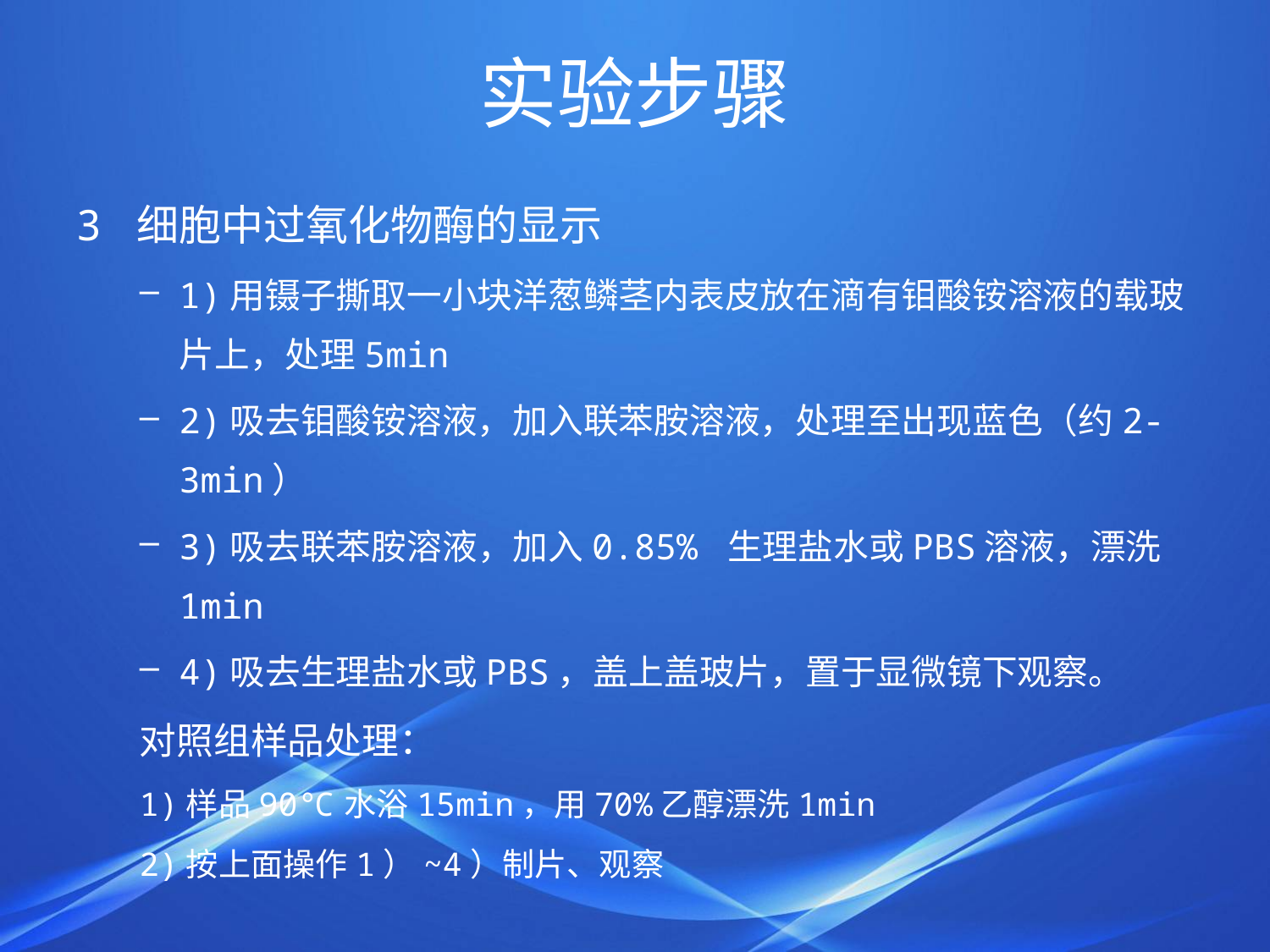

# 实验步骤
3 细胞中过氧化物酶的显示
1)用镊子撕取一小块洋葱鳞茎内表皮放在滴有钼酸铵溶液的载玻片上，处理5min
2)吸去钼酸铵溶液，加入联苯胺溶液，处理至出现蓝色（约2-3min）
3)吸去联苯胺溶液，加入0.85% 生理盐水或PBS溶液，漂洗1min
4)吸去生理盐水或PBS，盖上盖玻片，置于显微镜下观察。
对照组样品处理：
1)样品90℃水浴15min，用70%乙醇漂洗1min
2)按上面操作1）~4）制片、观察